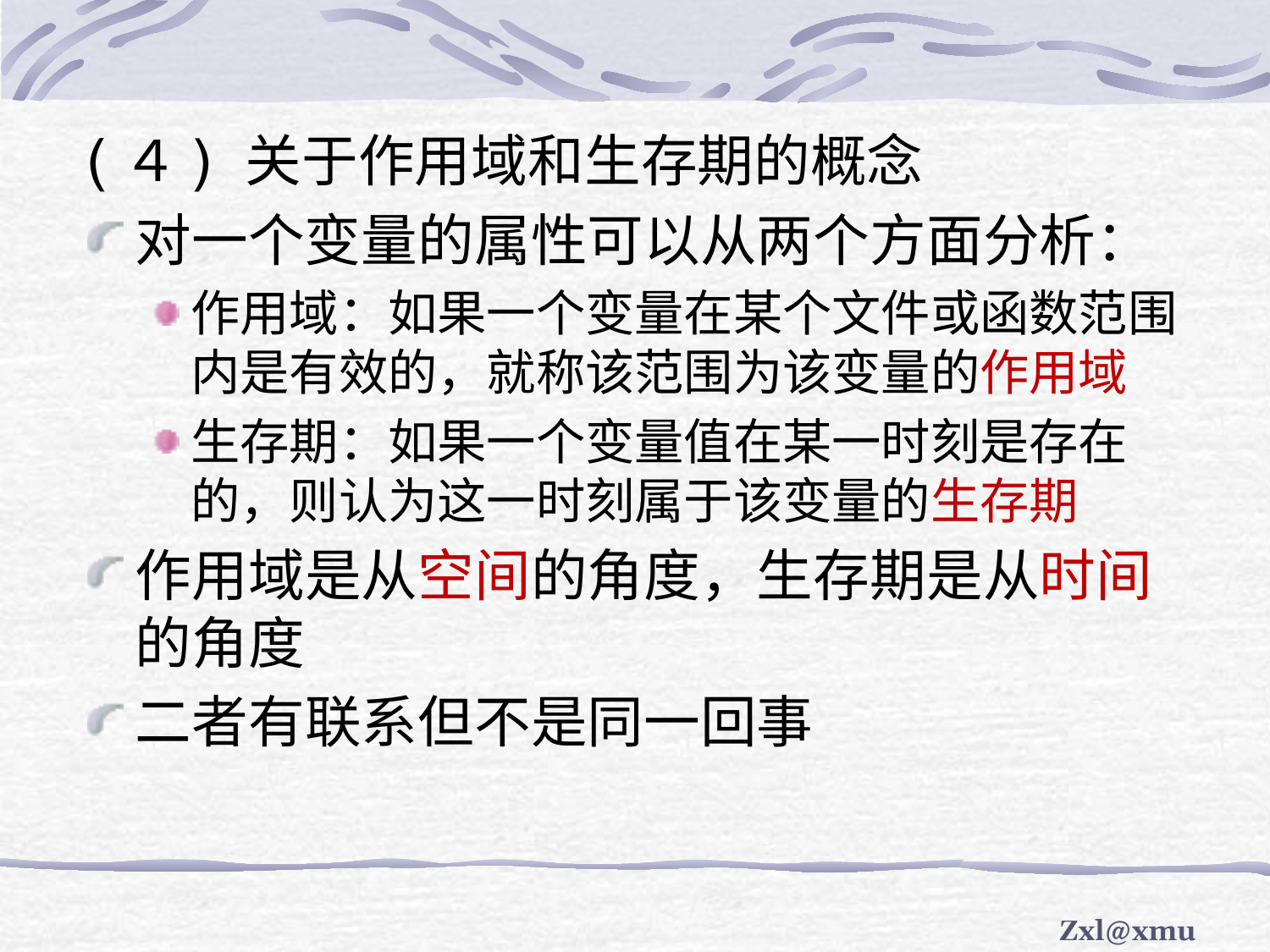

(４) 关于作用域和生存期的概念
对一个变量的属性可以从两个方面分析：
作用域：如果一个变量在某个文件或函数范围内是有效的，就称该范围为该变量的作用域
生存期：如果一个变量值在某一时刻是存在的，则认为这一时刻属于该变量的生存期
作用域是从空间的角度，生存期是从时间的角度
二者有联系但不是同一回事